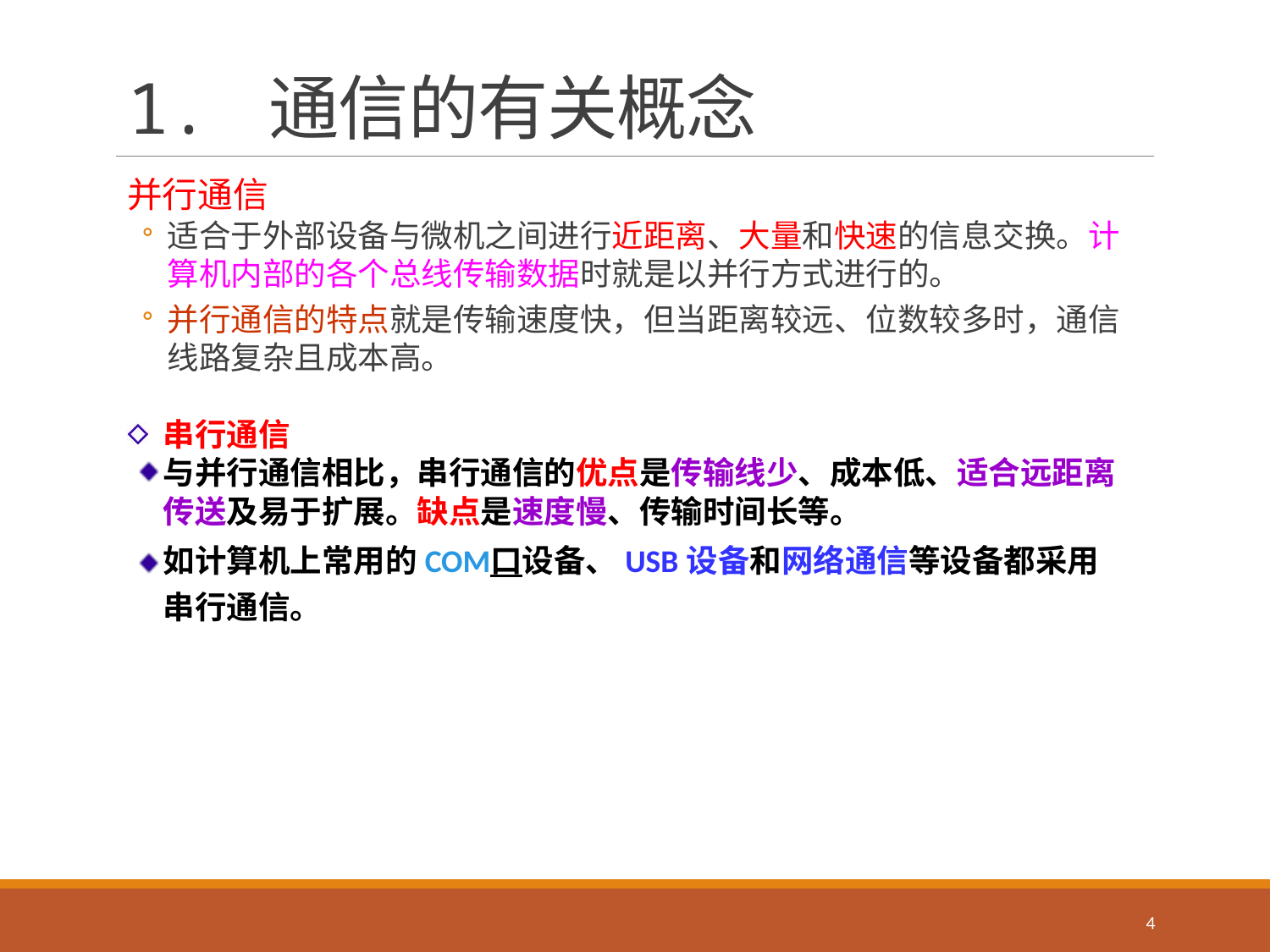

# 1. 通信的有关概念
并行通信
适合于外部设备与微机之间进行近距离、大量和快速的信息交换。计算机内部的各个总线传输数据时就是以并行方式进行的。
并行通信的特点就是传输速度快，但当距离较远、位数较多时，通信线路复杂且成本高。
串行通信
与并行通信相比，串行通信的优点是传输线少、成本低、适合远距离传送及易于扩展。缺点是速度慢、传输时间长等。
如计算机上常用的COM口设备、USB设备和网络通信等设备都采用串行通信。

4